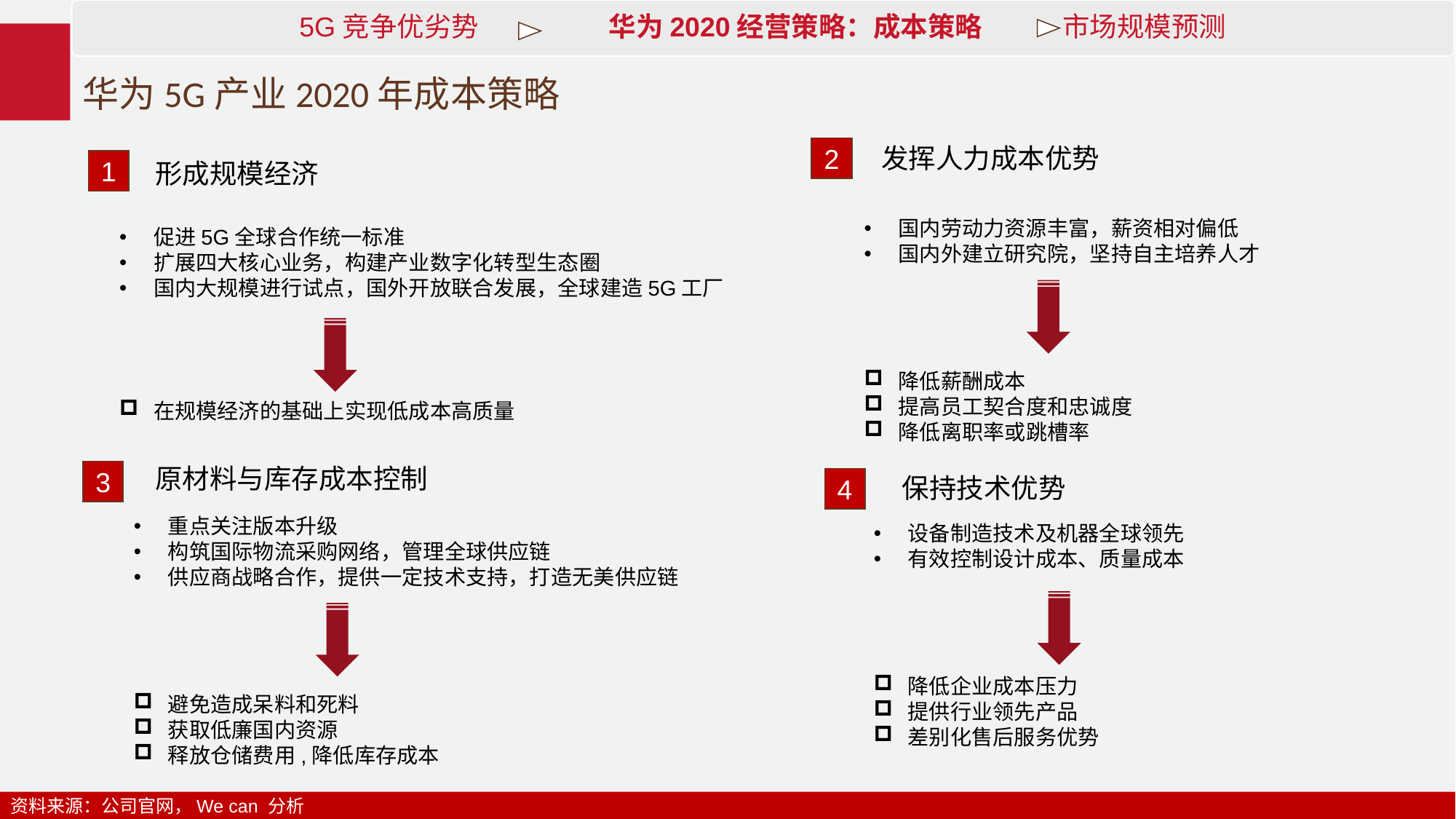

5G竞争优劣势                     华为2020经营策略：成本策略             市场规模预测

# 华为5G产业2020年成本策略
2
发挥人力成本优势
1
形成规模经济
国内劳动力资源丰富，薪资相对偏低
国内外建立研究院，坚持自主培养人才

降低薪酬成本
提高员工契合度和忠诚度
降低离职率或跳槽率
促进5G全球合作统一标准
扩展四大核心业务，构建产业数字化转型生态圈
国内大规模进行试点，国外开放联合发展，全球建造5G工厂

在规模经济的基础上实现低成本高质量

3
原材料与库存成本控制
4
保持技术优势
重点关注版本升级
构筑国际物流采购网络，管理全球供应链
供应商战略合作，提供一定技术支持，打造无美供应链

避免造成呆料和死料
获取低廉国内资源
释放仓储费用,降低库存成本
设备制造技术及机器全球领先
有效控制设计成本、质量成本

降低企业成本压力
提供行业领先产品
差别化售后服务优势

资料来源：公司官网，We can 分析